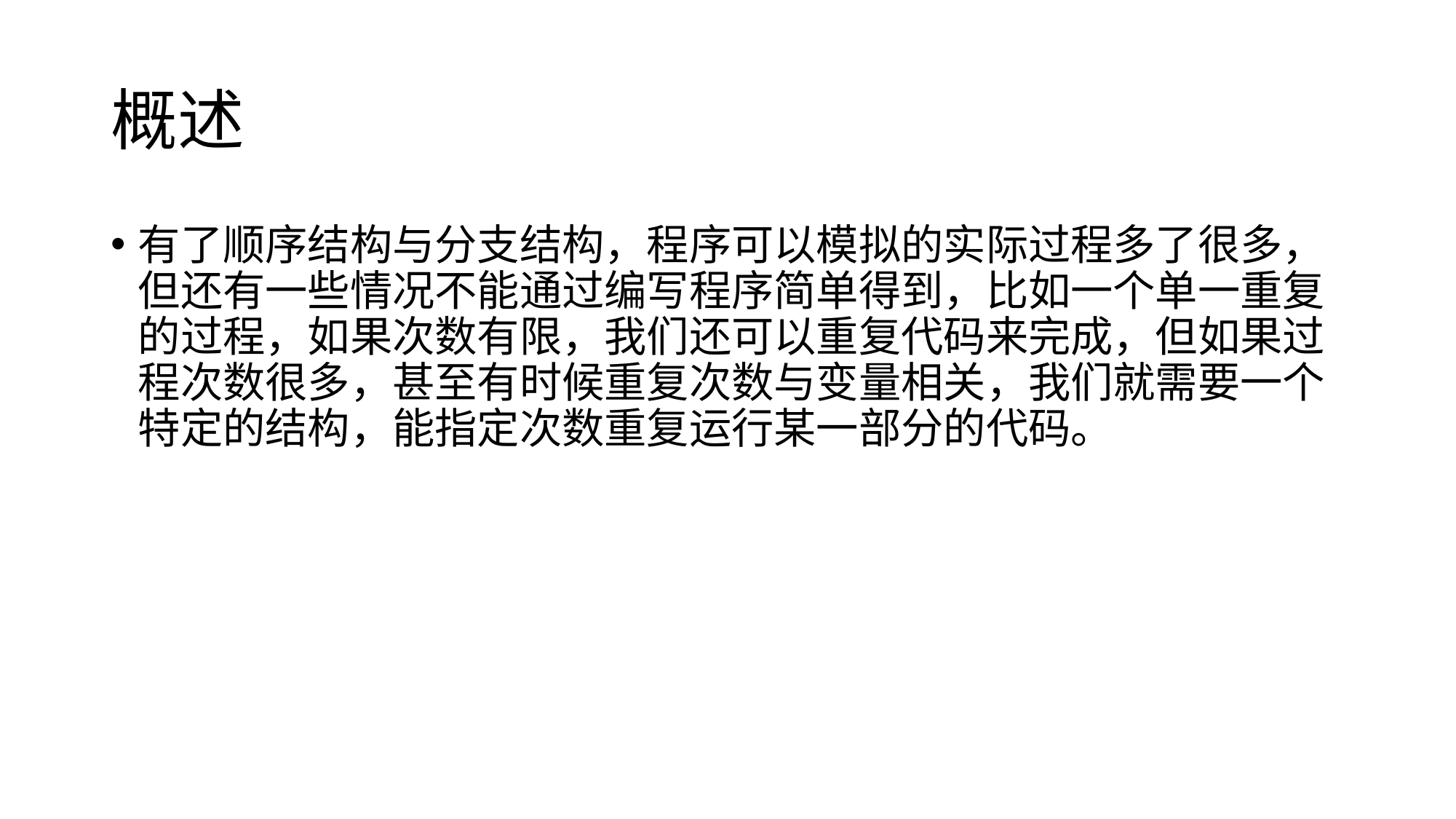

# 概述
有了顺序结构与分支结构，程序可以模拟的实际过程多了很多，但还有一些情况不能通过编写程序简单得到，比如一个单一重复的过程，如果次数有限，我们还可以重复代码来完成，但如果过程次数很多，甚至有时候重复次数与变量相关，我们就需要一个特定的结构，能指定次数重复运行某一部分的代码。